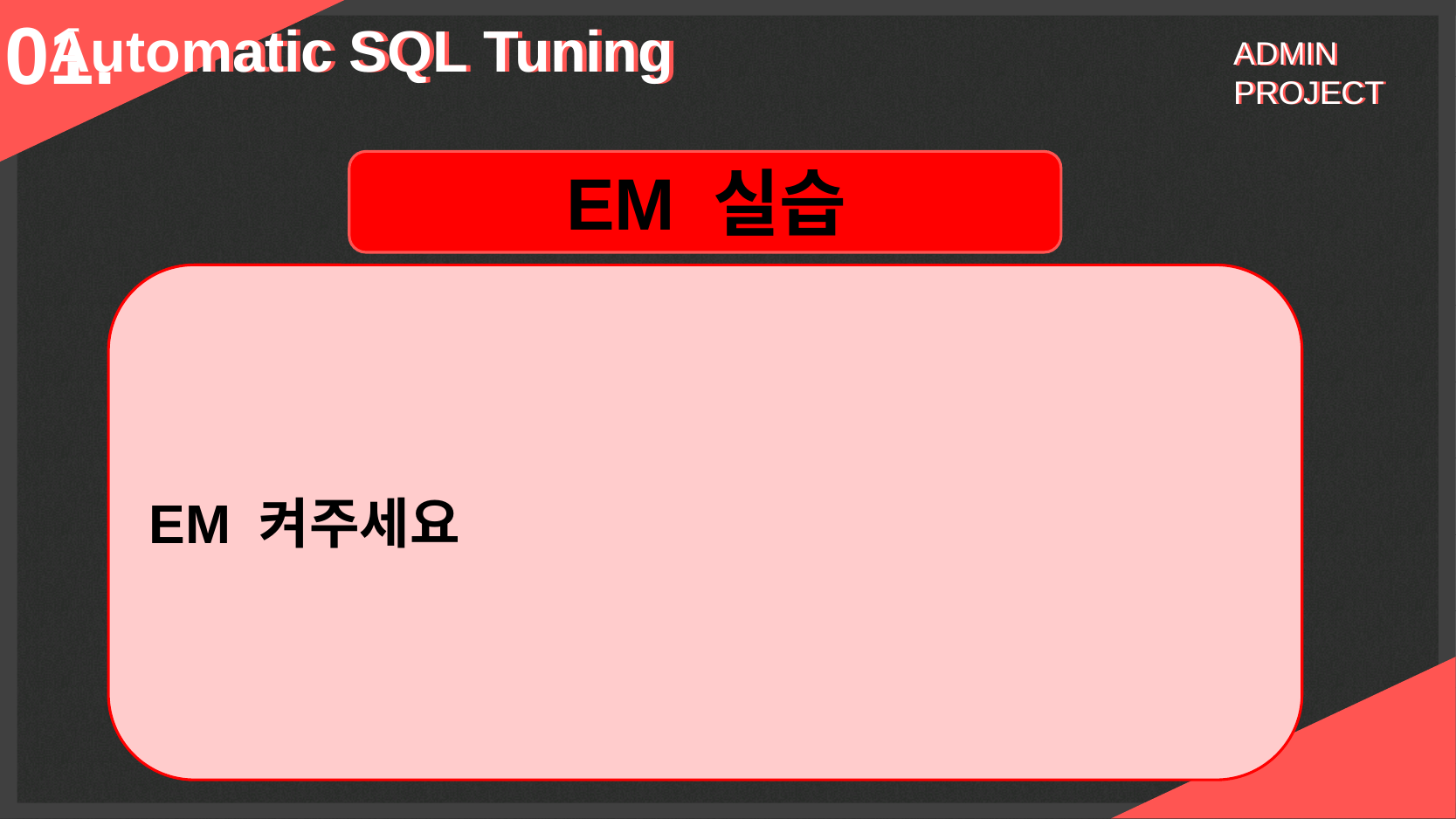

01.
Automatic SQL Tuning
Automatic SQL Tuning
ADMIN PROJECT
ADMIN PROJECT
EM 실습
EM 켜주세요